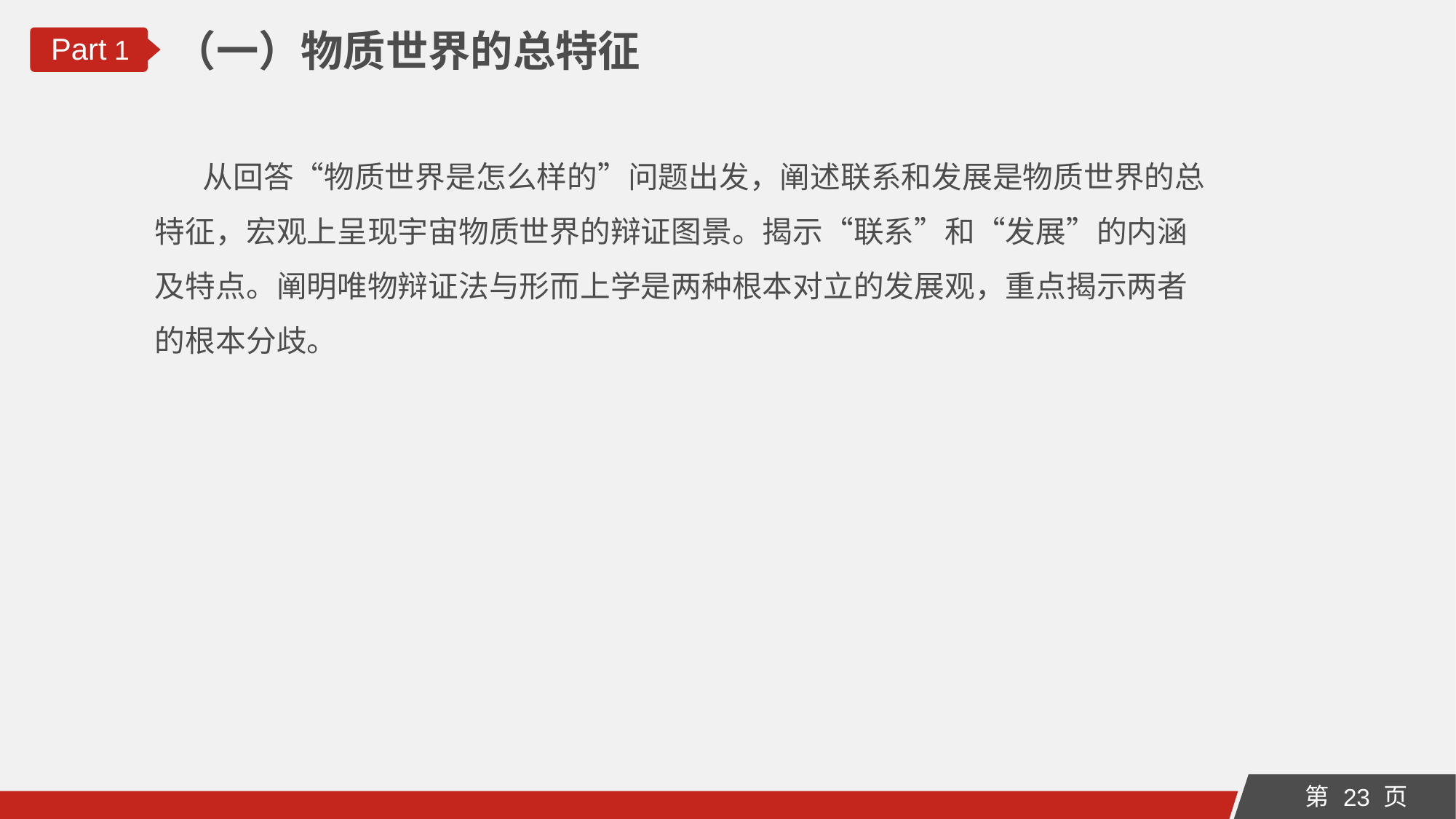

（一）物质世界的总特征
Part 1

      从回答“物质世界是怎么样的”问题出发，阐述联系和发展是物质世界的总特征，宏观上呈现宇宙物质世界的辩证图景。揭示“联系”和“发展”的内涵及特点。阐明唯物辩证法与形而上学是两种根本对立的发展观，重点揭示两者的根本分歧。